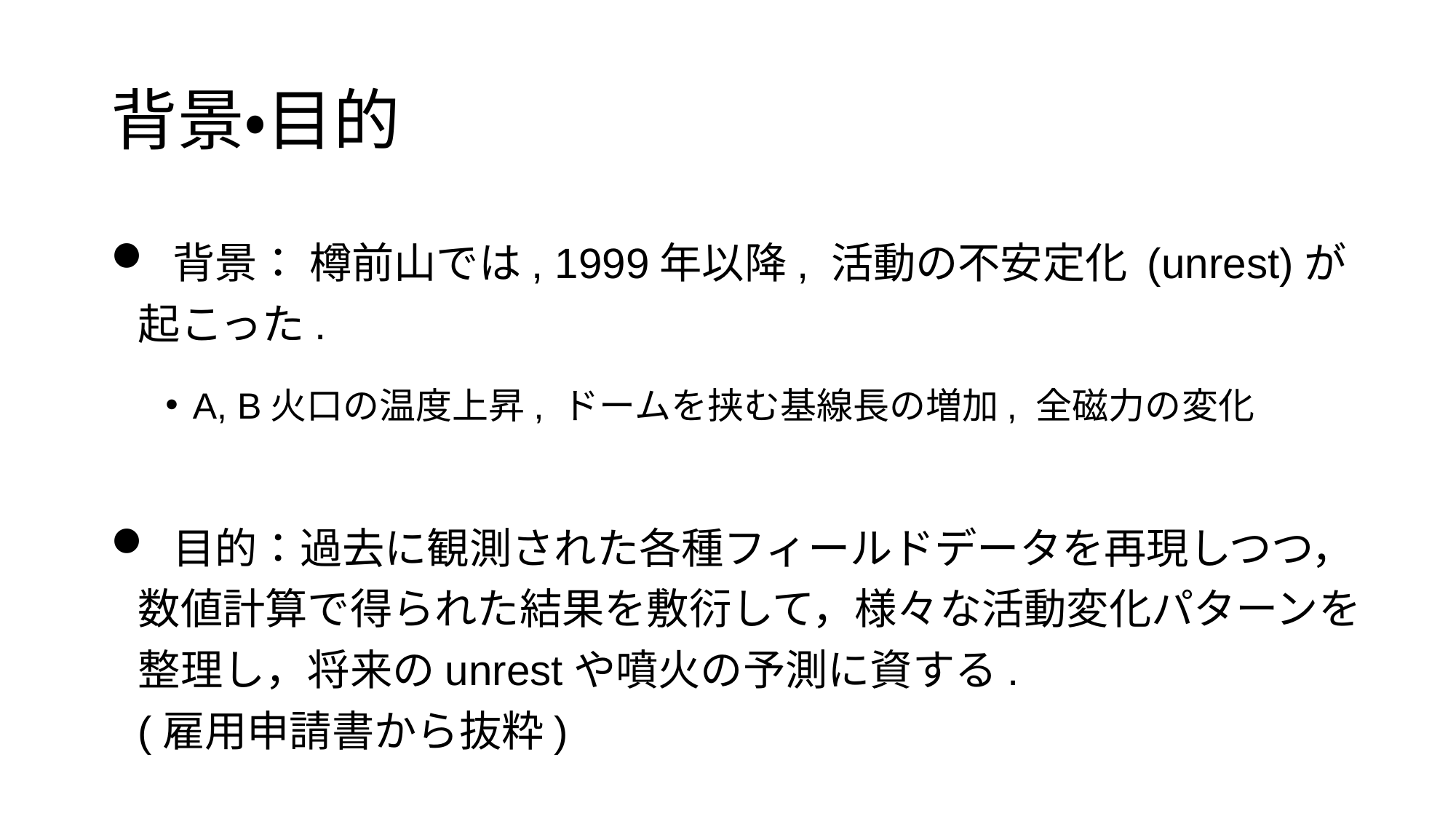

# 背景・目的
 背景： 樽前山では, 1999年以降, 活動の不安定化 (unrest)が起こった.
A, B火口の温度上昇, ドームを挟む基線長の増加, 全磁力の変化

 目的：過去に観測された各種フィールドデータを再現しつつ，数値計算で得られた結果を敷衍して，様々な活動変化パターンを整理し，将来のunrestや噴火の予測に資する.
(雇用申請書から抜粋)